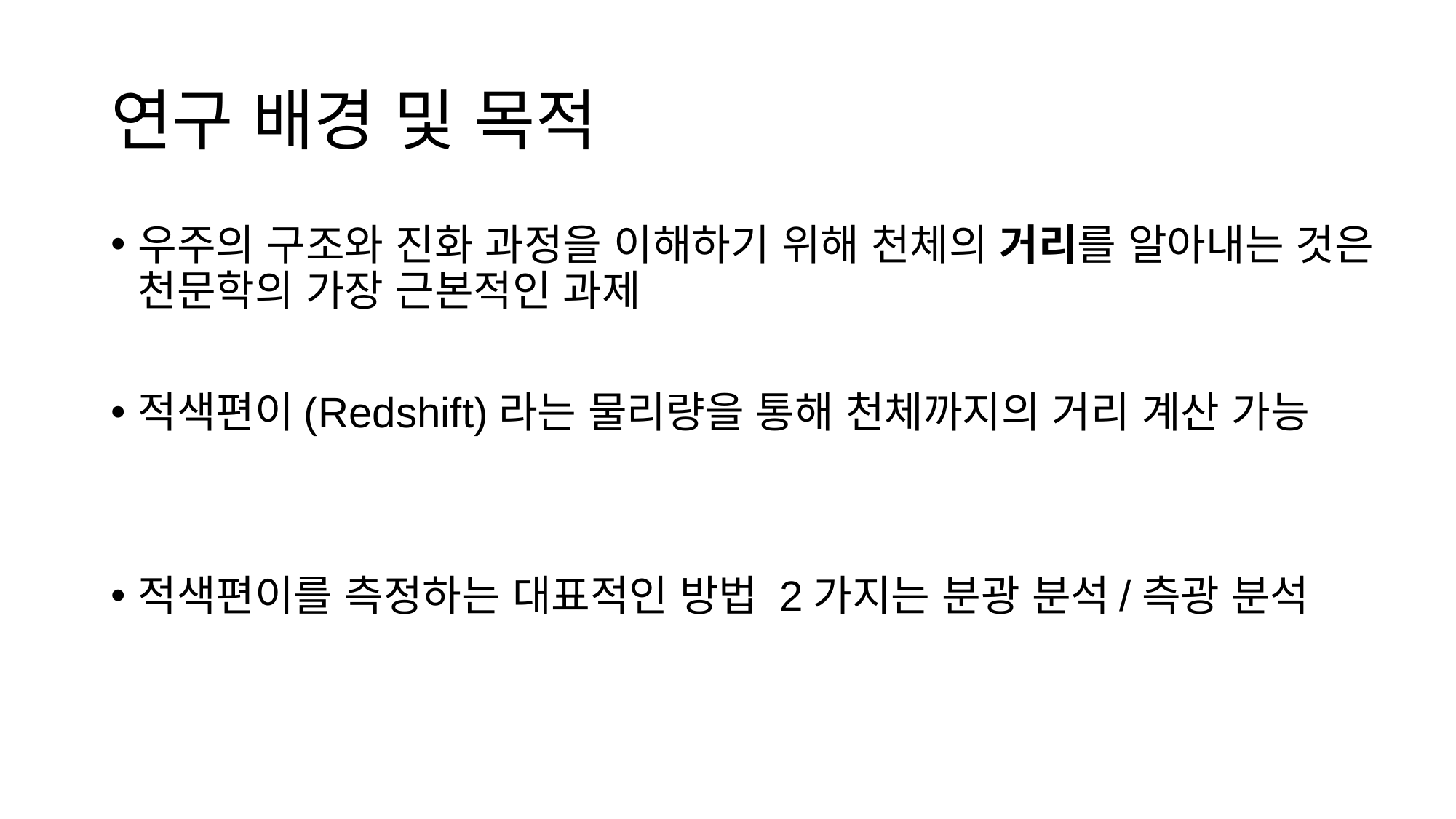

# 연구 배경 및 목적
우주의 구조와 진화 과정을 이해하기 위해 천체의 거리를 알아내는 것은 천문학의 가장 근본적인 과제

적색편이(Redshift)라는 물리량을 통해 천체까지의 거리 계산 가능

적색편이를 측정하는 대표적인 방법 2가지는 분광 분석/측광 분석